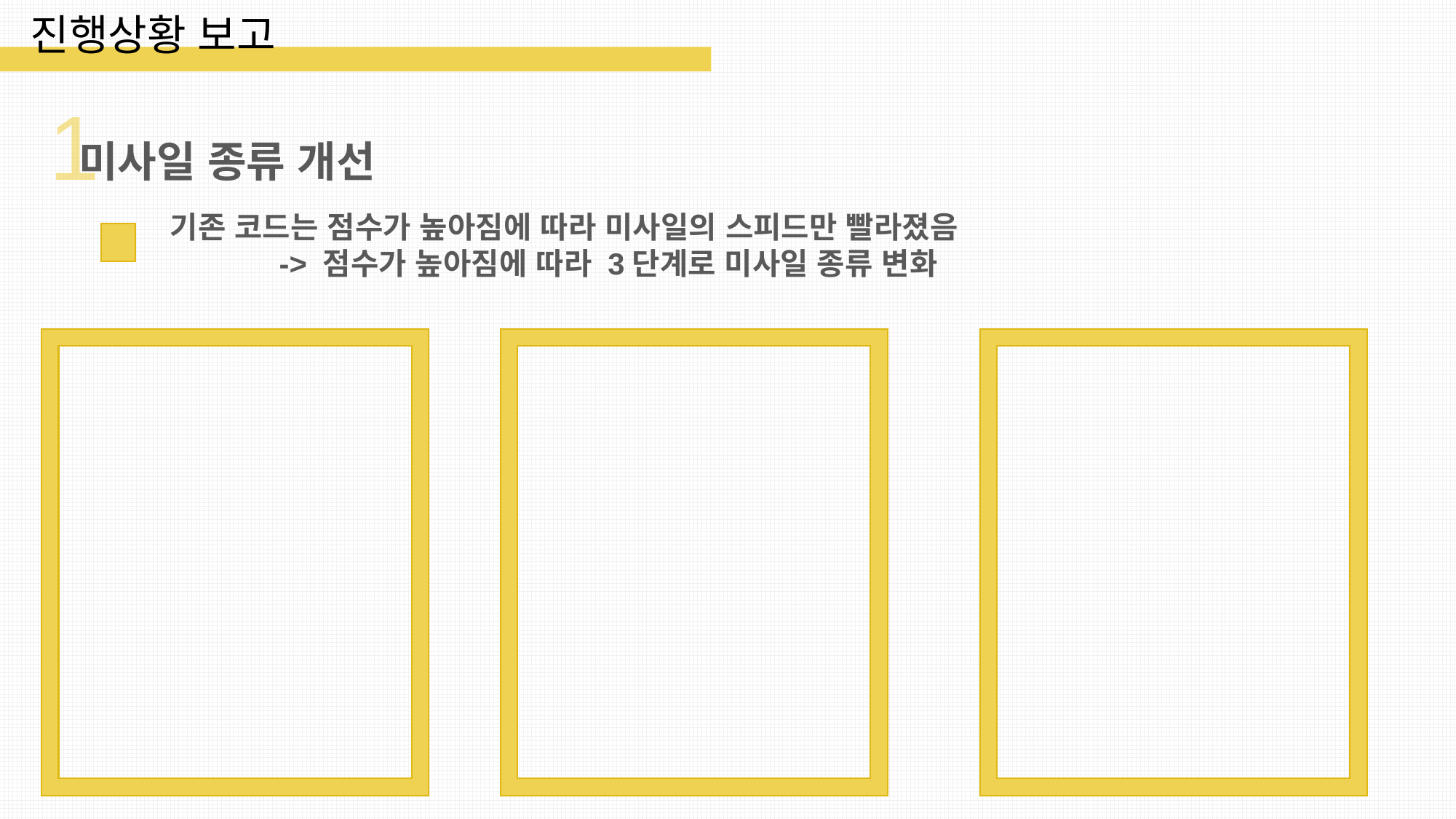

진행상황 보고

1
미사일 종류 개선
기존 코드는 점수가 높아짐에 따라 미사일의 스피드만 빨라졌음
	-> 점수가 높아짐에 따라 3단계로 미사일 종류 변화